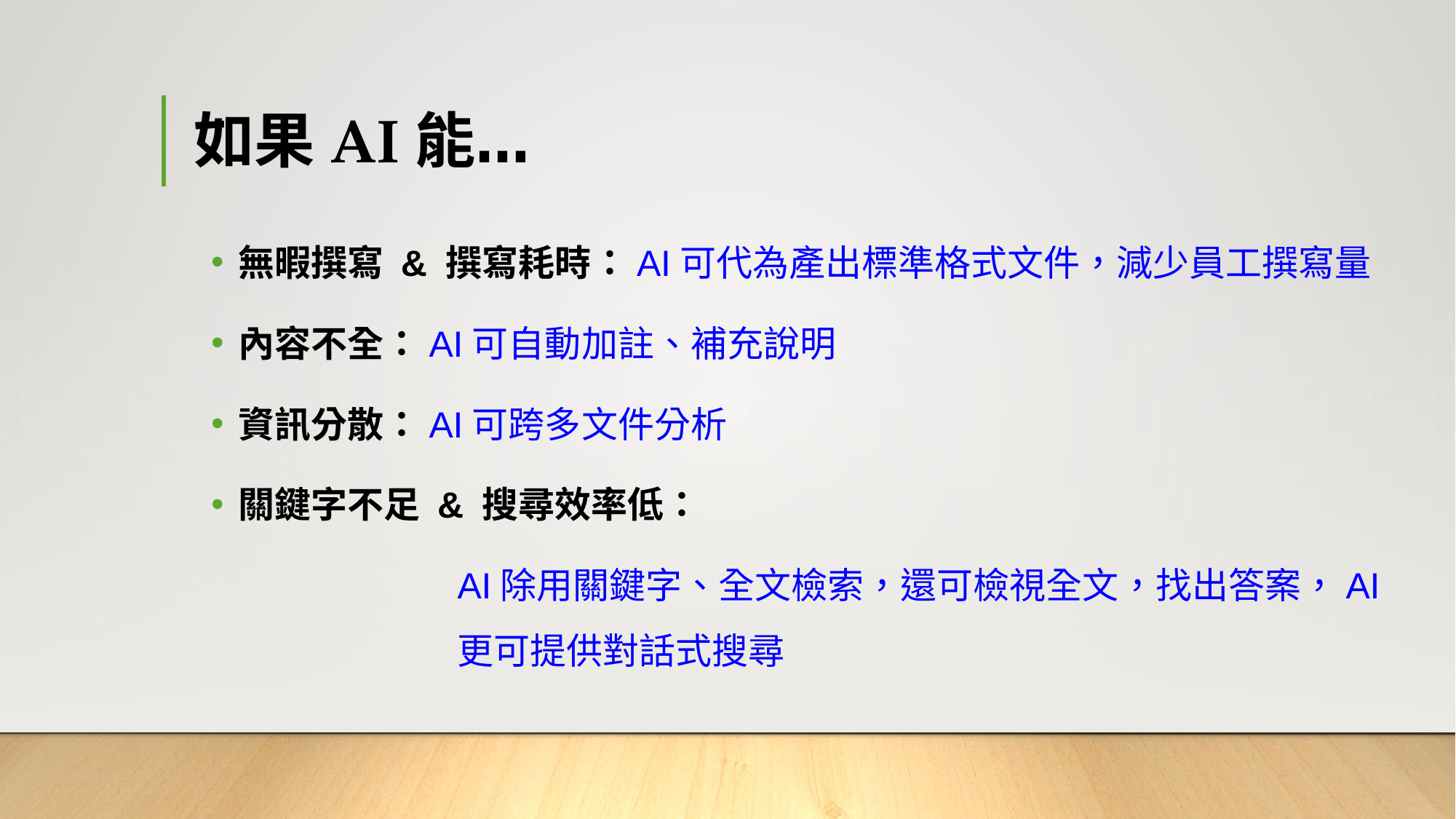

# 如果AI能…
無暇撰寫 & 撰寫耗時：AI可代為產出標準格式文件，減少員工撰寫量
內容不全：AI可自動加註、補充說明
資訊分散：AI可跨多文件分析
關鍵字不足 & 搜尋效率低：
AI除用關鍵字、全文檢索，還可檢視全文，找出答案，AI更可提供對話式搜尋